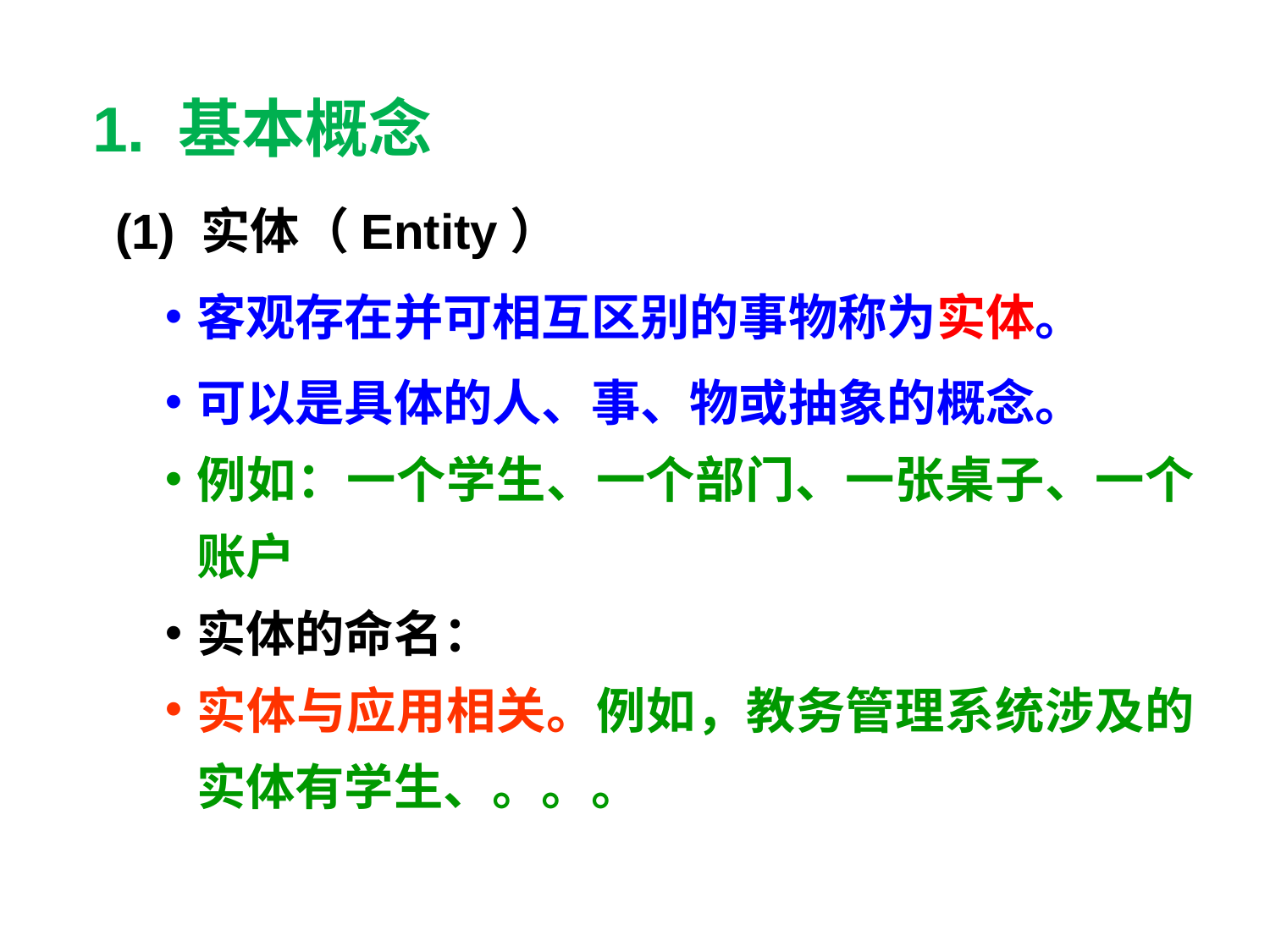

1. 基本概念
 (1) 实体（Entity）
客观存在并可相互区别的事物称为实体。
可以是具体的人、事、物或抽象的概念。
例如：一个学生、一个部门、一张桌子、一个账户
实体的命名：
实体与应用相关。例如，教务管理系统涉及的实体有学生、。。。